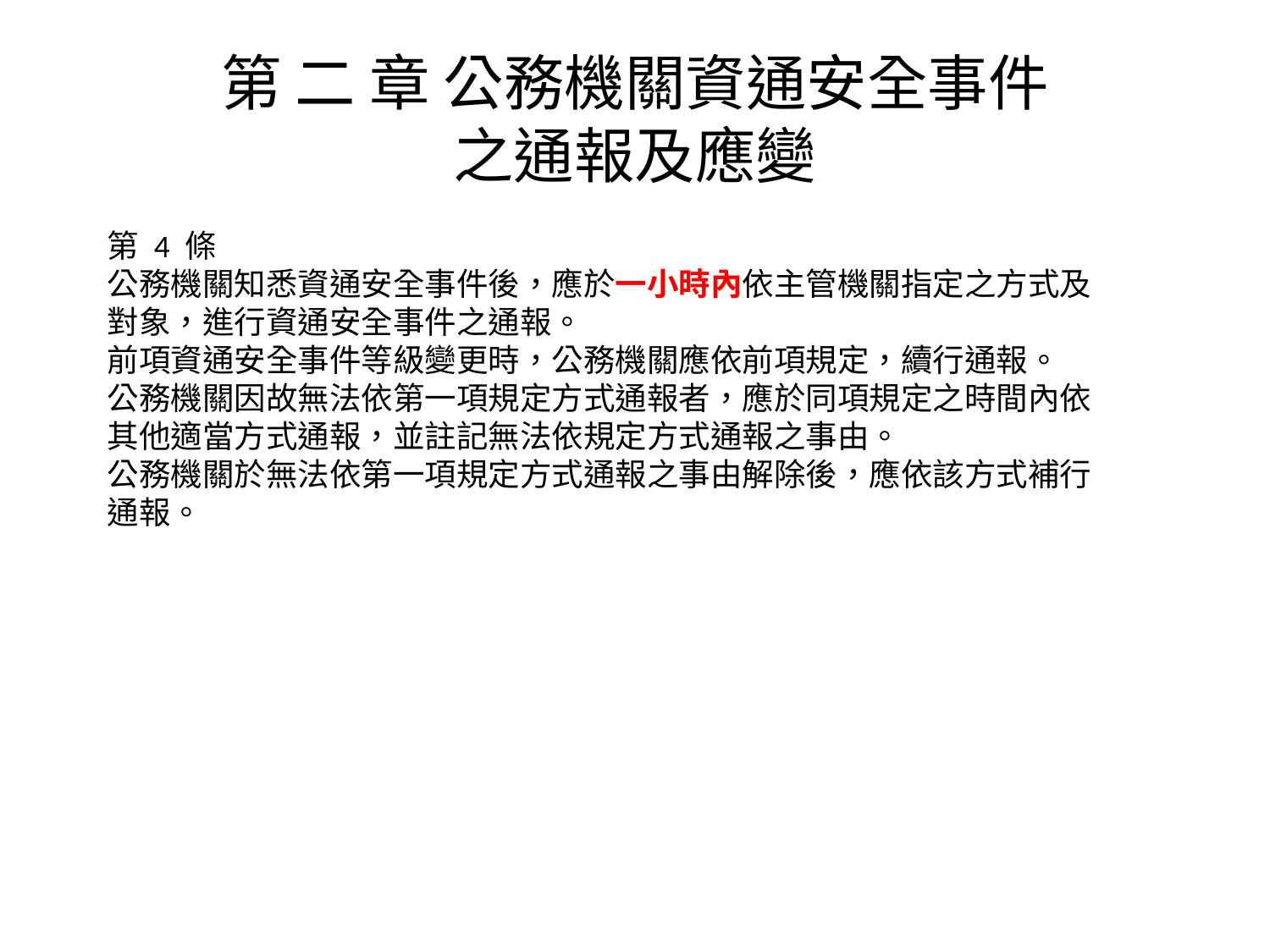

# 第 二 章 公務機關資通安全事件 之通報及應變
第 4 條
公務機關知悉資通安全事件後，應於一小時內依主管機關指定之方式及對象，進行資通安全事件之通報。
前項資通安全事件等級變更時，公務機關應依前項規定，續行通報。
公務機關因故無法依第一項規定方式通報者，應於同項規定之時間內依其他適當方式通報，並註記無法依規定方式通報之事由。
公務機關於無法依第一項規定方式通報之事由解除後，應依該方式補行通報。